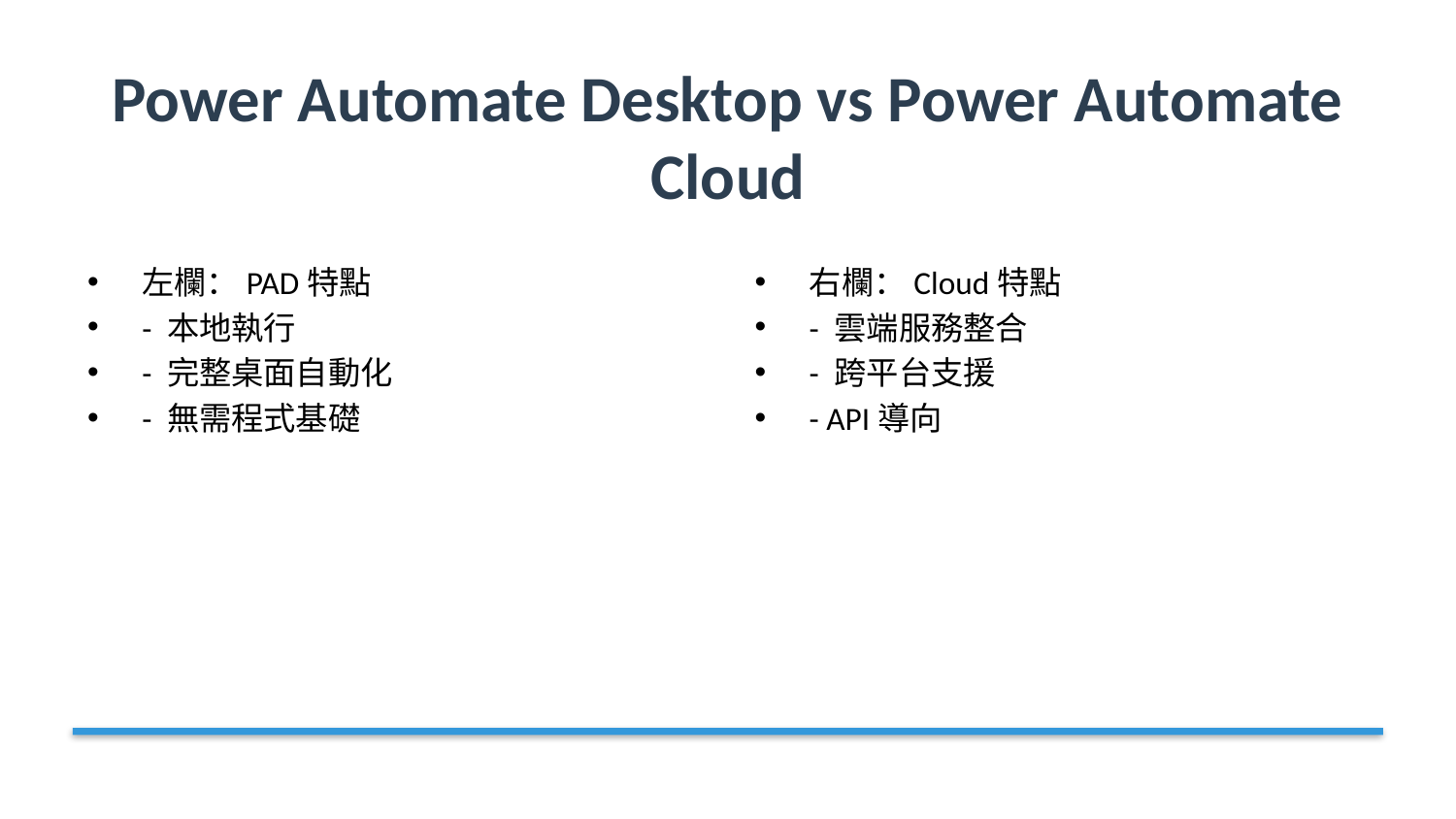

# Power Automate Desktop vs Power Automate Cloud
左欄：PAD特點
- 本地執行
- 完整桌面自動化
- 無需程式基礎
右欄：Cloud特點
- 雲端服務整合
- 跨平台支援
- API導向